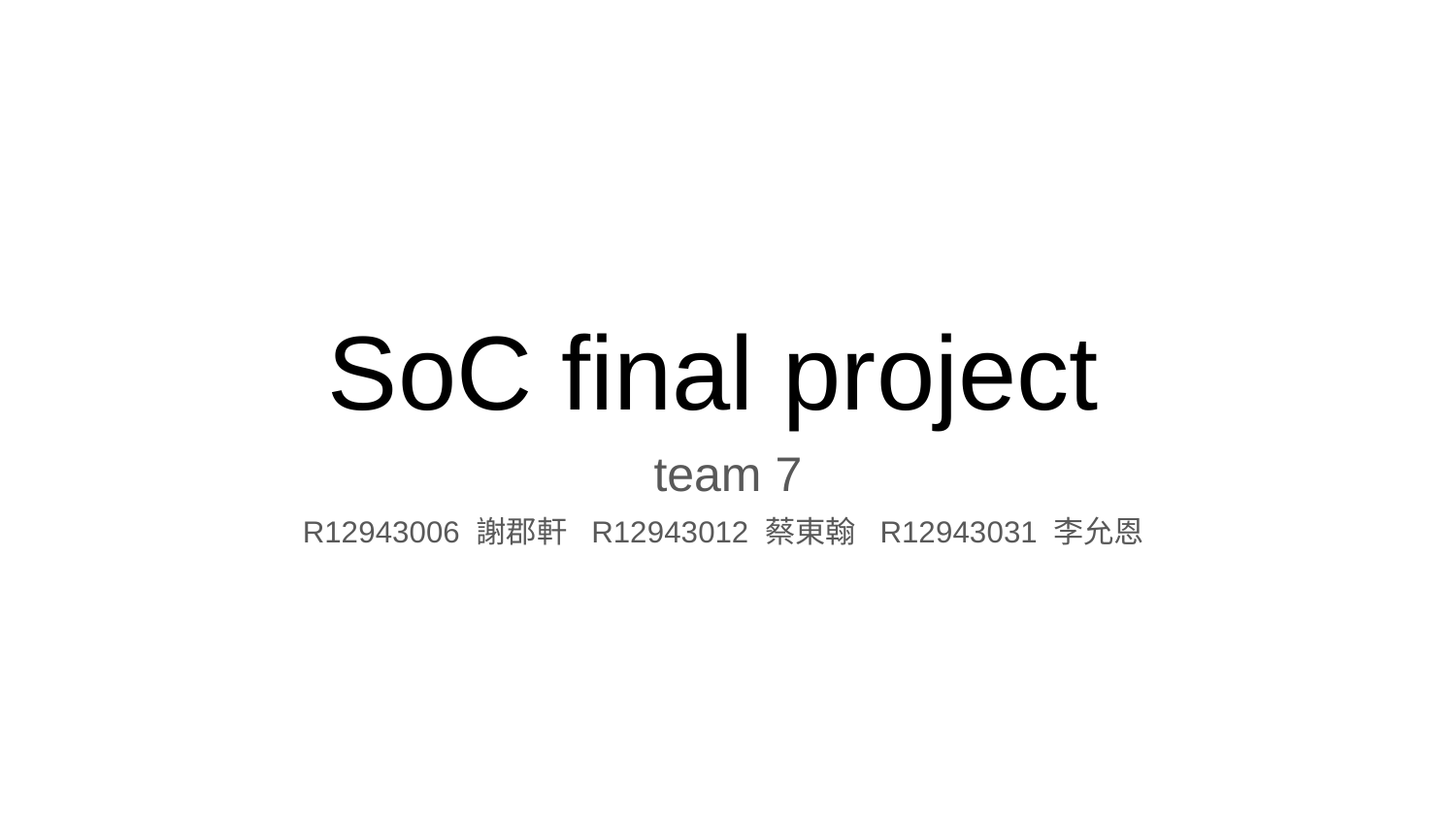

# SoC final project
team 7
R12943006 謝郡軒  R12943012 蔡東翰  R12943031 李允恩